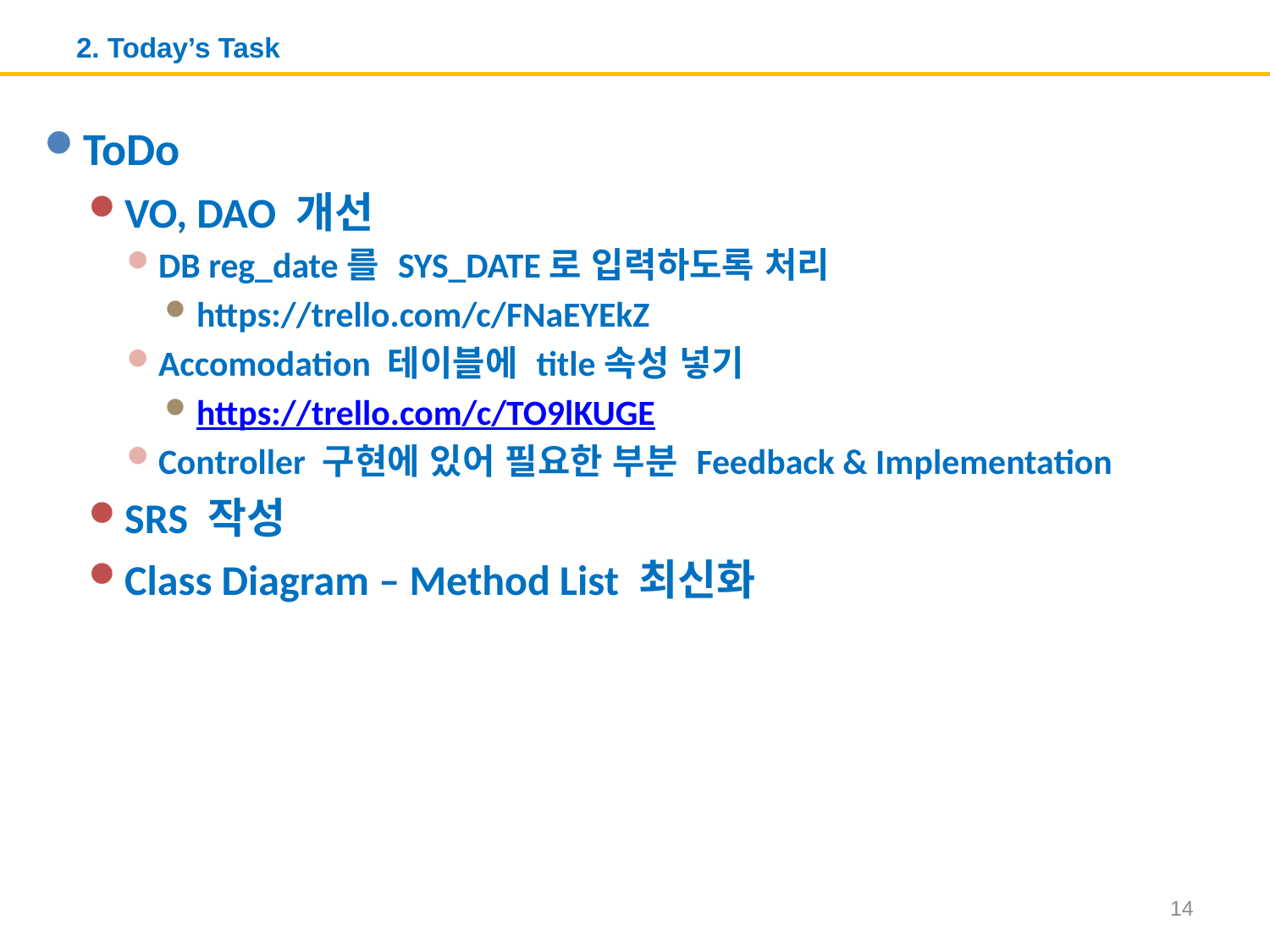

# 2. Today’s Task
ToDo
VO, DAO 개선
DB reg_date를 SYS_DATE로 입력하도록 처리
https://trello.com/c/FNaEYEkZ
Accomodation 테이블에 title속성 넣기
https://trello.com/c/TO9lKUGE
Controller 구현에 있어 필요한 부분 Feedback & Implementation
SRS 작성
Class Diagram – Method List 최신화

14